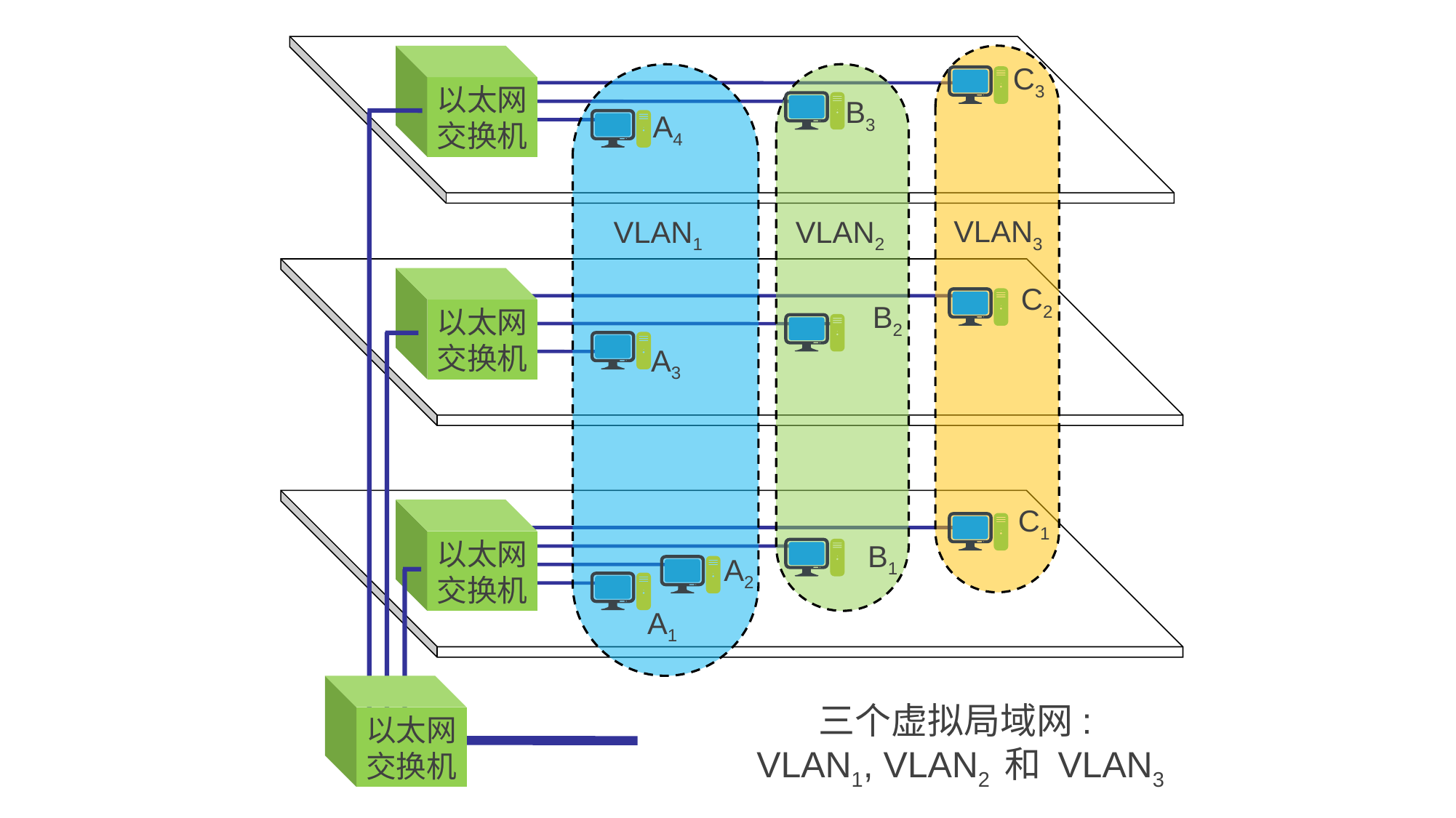

以太网
交换机

C3

B3

A4

VLAN3
VLAN1
VLAN2

以太网
交换机
C2

B2

A3

C1
以太网
交换机

B1

A2

A1
以太网
交换机
三个虚拟局域网:
 VLAN1, VLAN2 和 VLAN3

课件制作人：谢钧 谢希仁